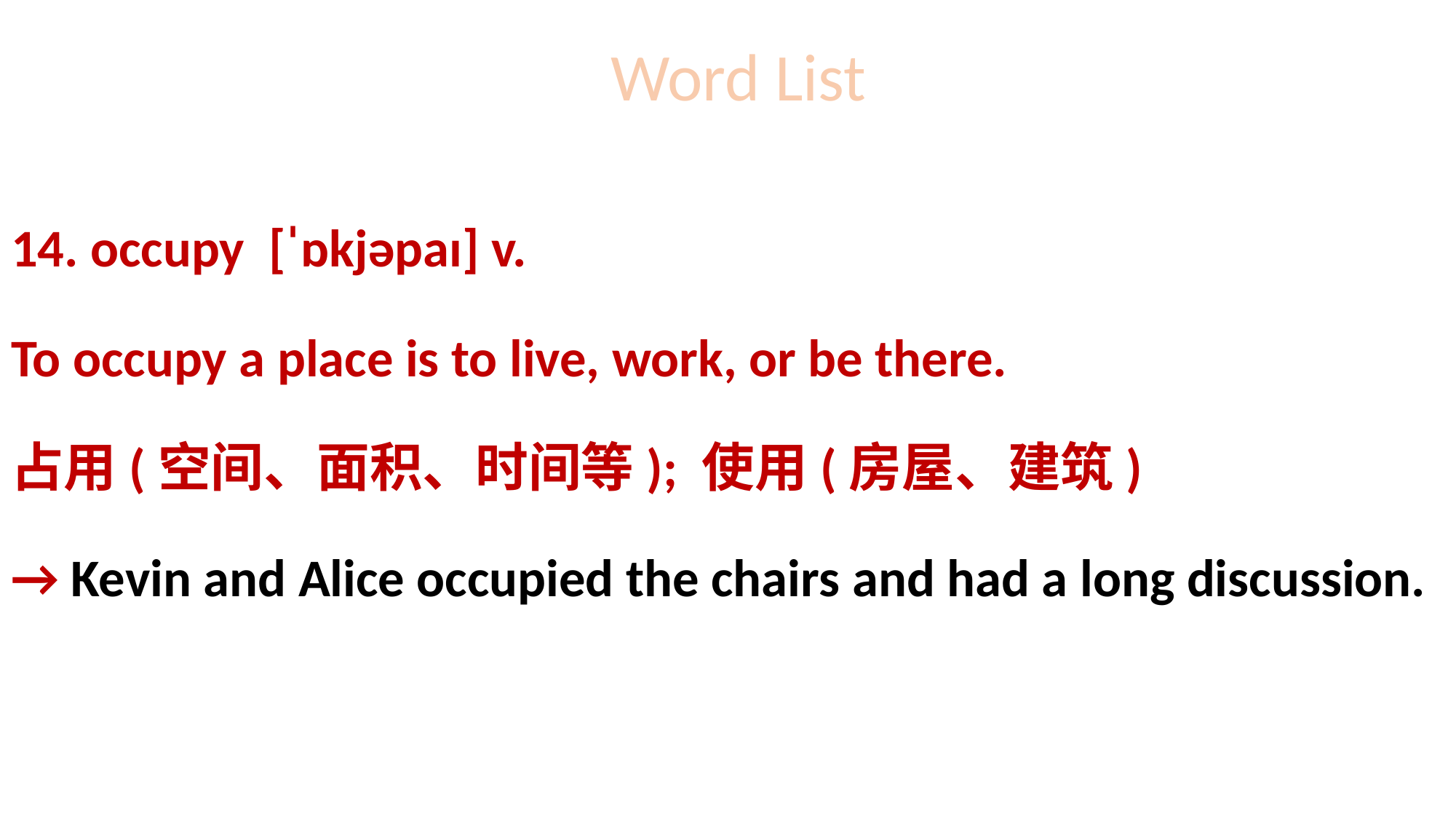

# Word List
14. occupy  [ˈɒkjəpaɪ] v.
To occupy a place is to live, work, or be there.
占用(空间、面积、时间等); 使用(房屋、建筑)
→ Kevin and Alice occupied the chairs and had a long discussion.